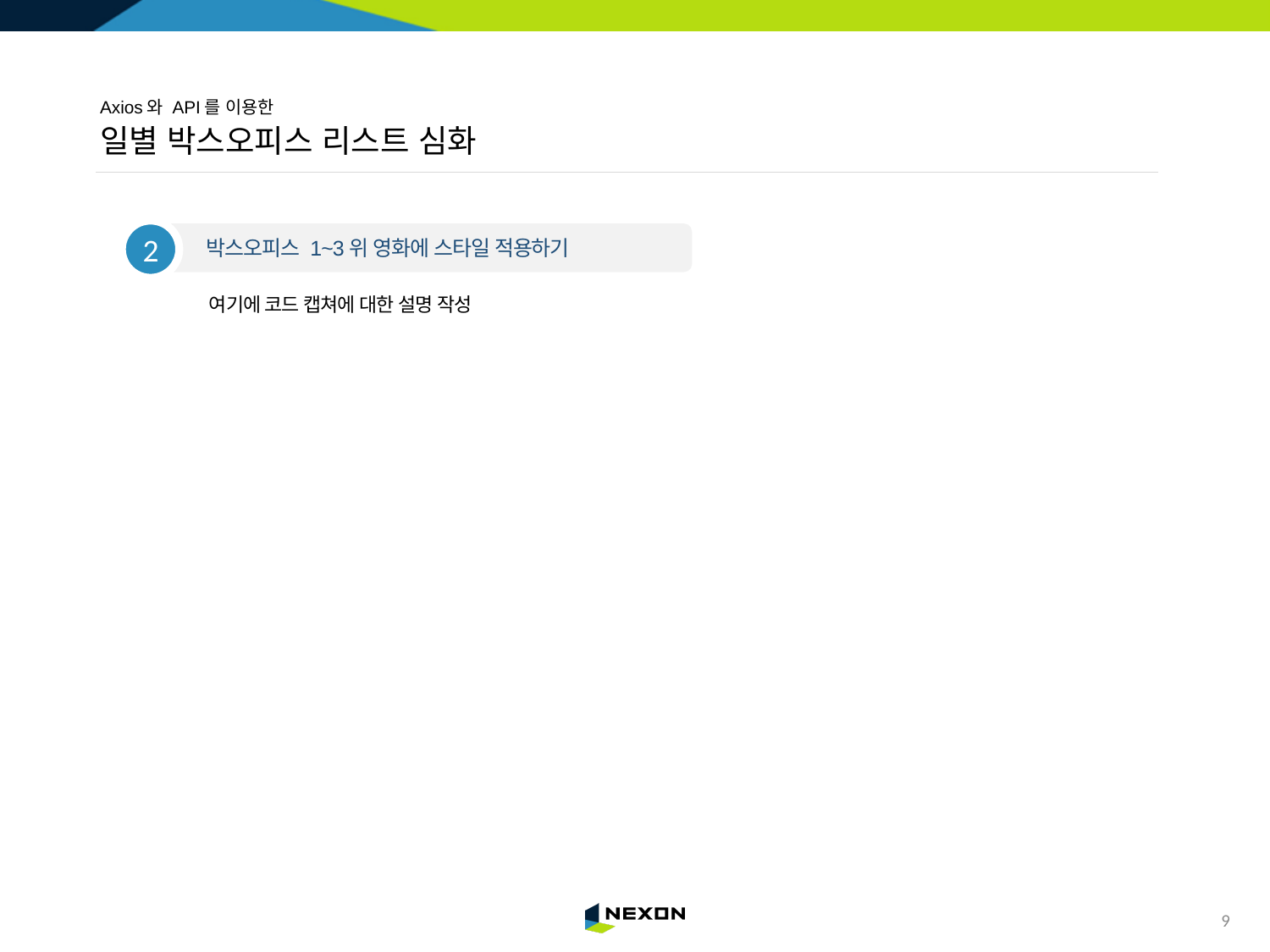

# Axios와 API를 이용한 일별 박스오피스 리스트 심화
2
박스오피스 1~3위 영화에 스타일 적용하기
여기에 코드 캡쳐에 대한 설명 작성
9